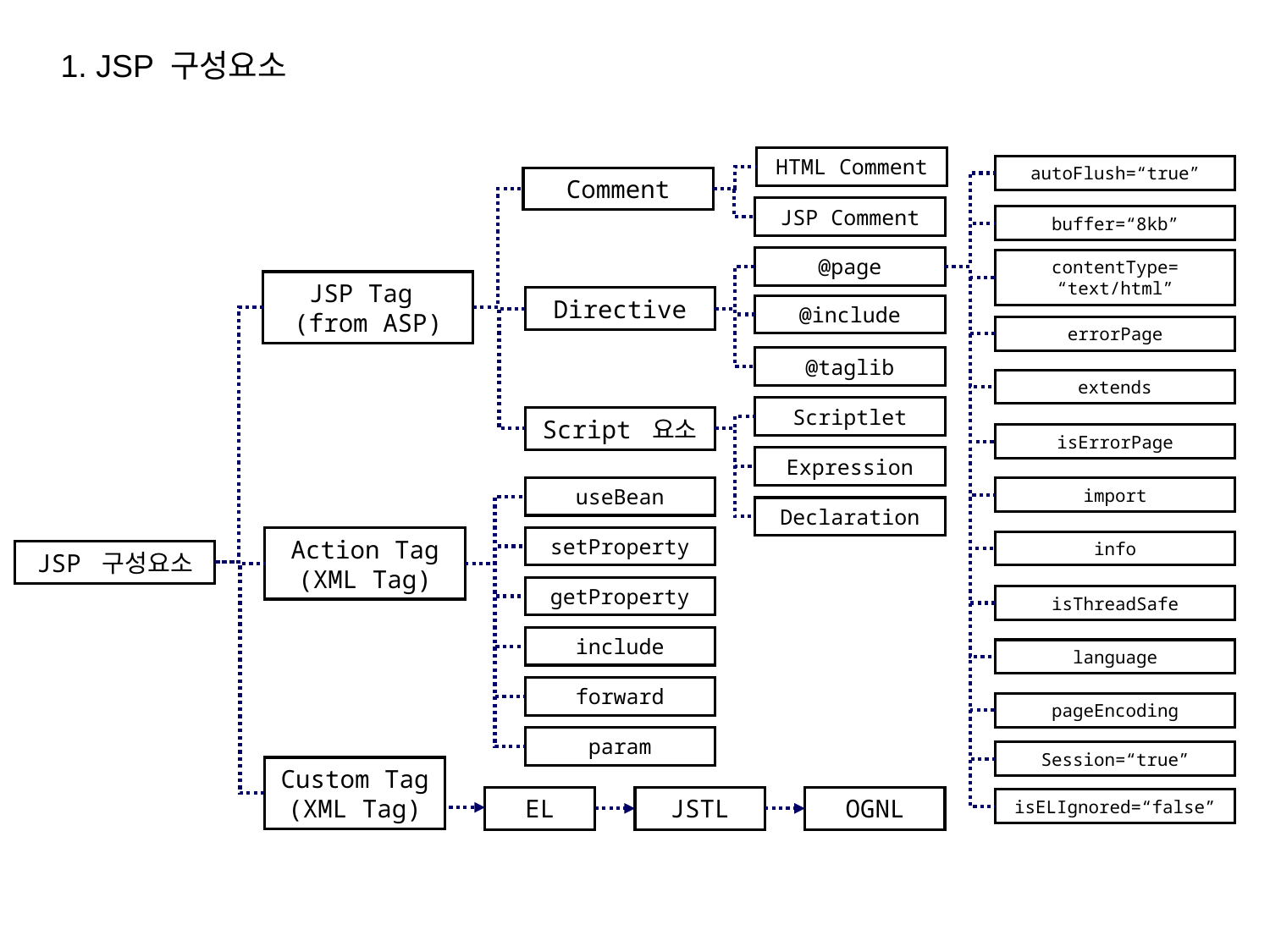

1. JSP 구성요소
HTML Comment
autoFlush=“true”
Comment
JSP Comment
buffer=“8kb”
@page
contentType=
“text/html”
JSP Tag
(from ASP)
Directive
@include
errorPage
@taglib
extends
Scriptlet
Script 요소
isErrorPage
Expression
useBean
import
Declaration
setProperty
Action Tag
(XML Tag)
info
JSP 구성요소
getProperty
isThreadSafe
include
language
forward
pageEncoding
param
Session=“true”
Custom Tag
(XML Tag)
EL
JSTL
OGNL
isELIgnored=“false”